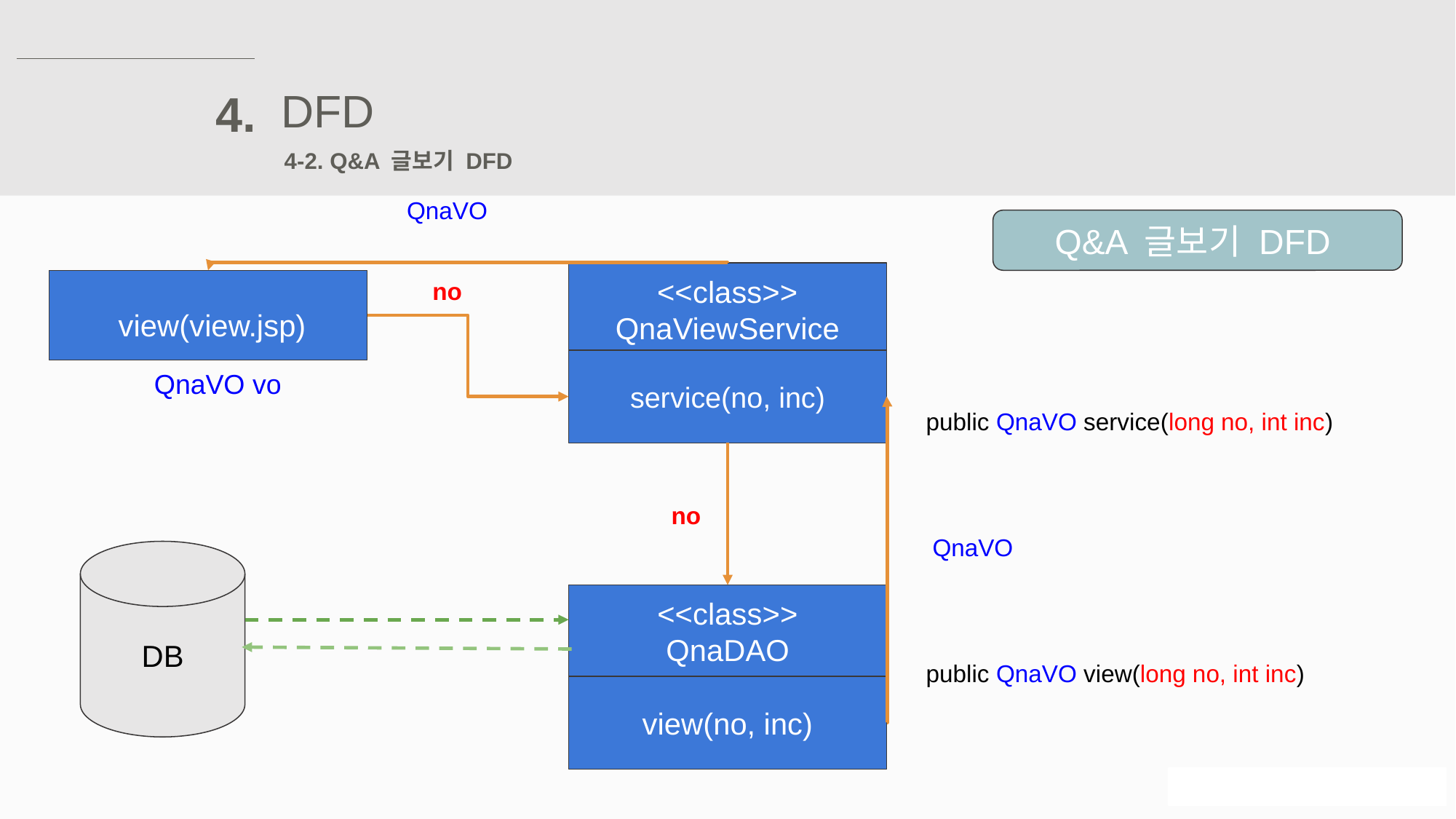

DFD
4.
4-2. Q&A 글보기 DFD

QnaVO
Q&A 글보기 DFD

no

<<class>>
QnaViewService

 view(view.jsp)

service(no, inc)

QnaVO vo
public QnaVO service(long no, int inc)

no
QnaVO
DB

<<class>>
QnaDAO

public QnaVO view(long no, int inc)

view(no, inc)